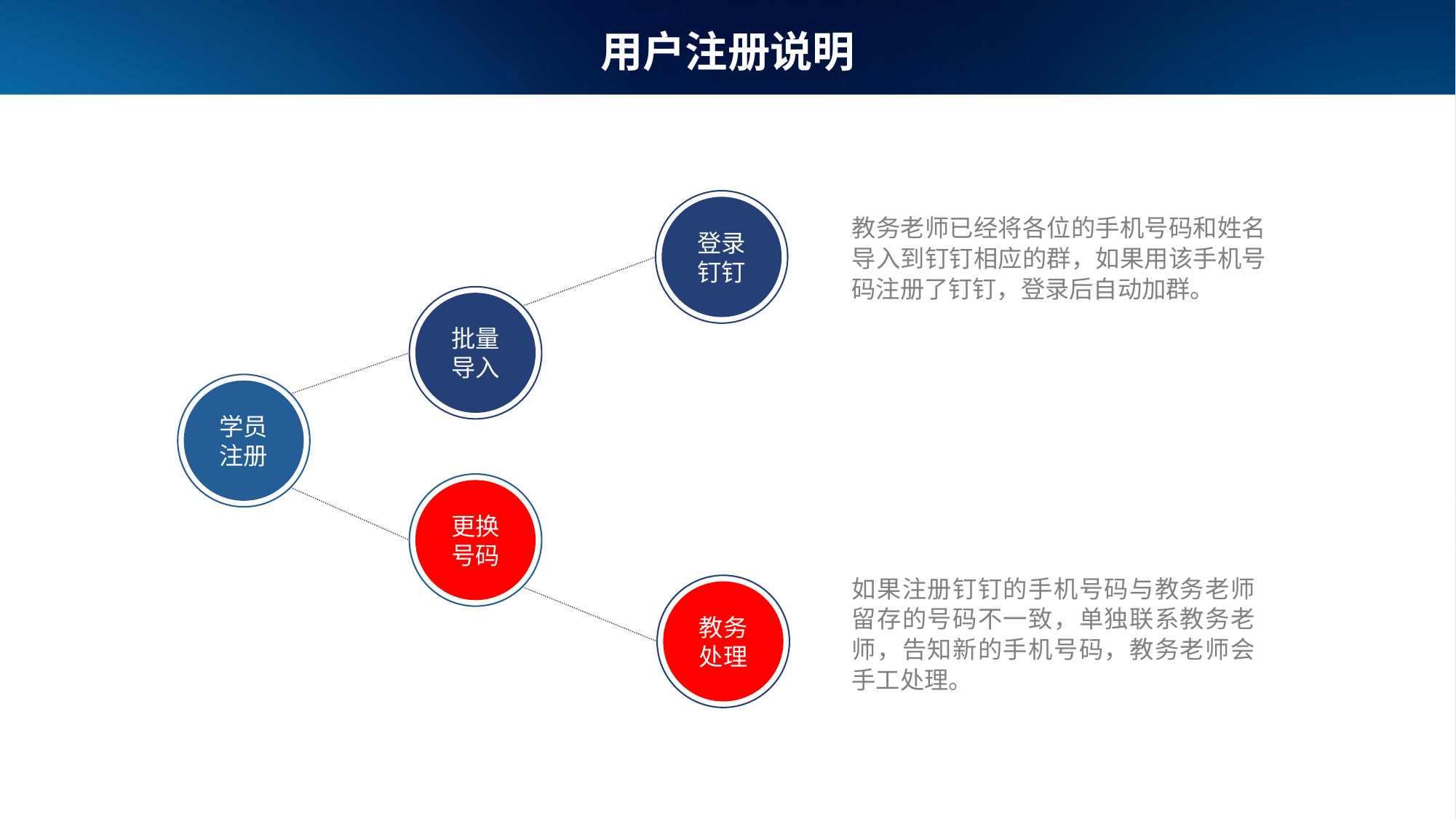

# 用户注册说明

登录钉钉
教务老师已经将各位的手机号码和姓名导入到钉钉相应的群，如果用该手机号码注册了钉钉，登录后自动加群。

批量导入

学员注册

更换号码
如果注册钉钉的手机号码与教务老师留存的号码不一致，单独联系教务老师，告知新的手机号码，教务老师会手工处理。

教务处理